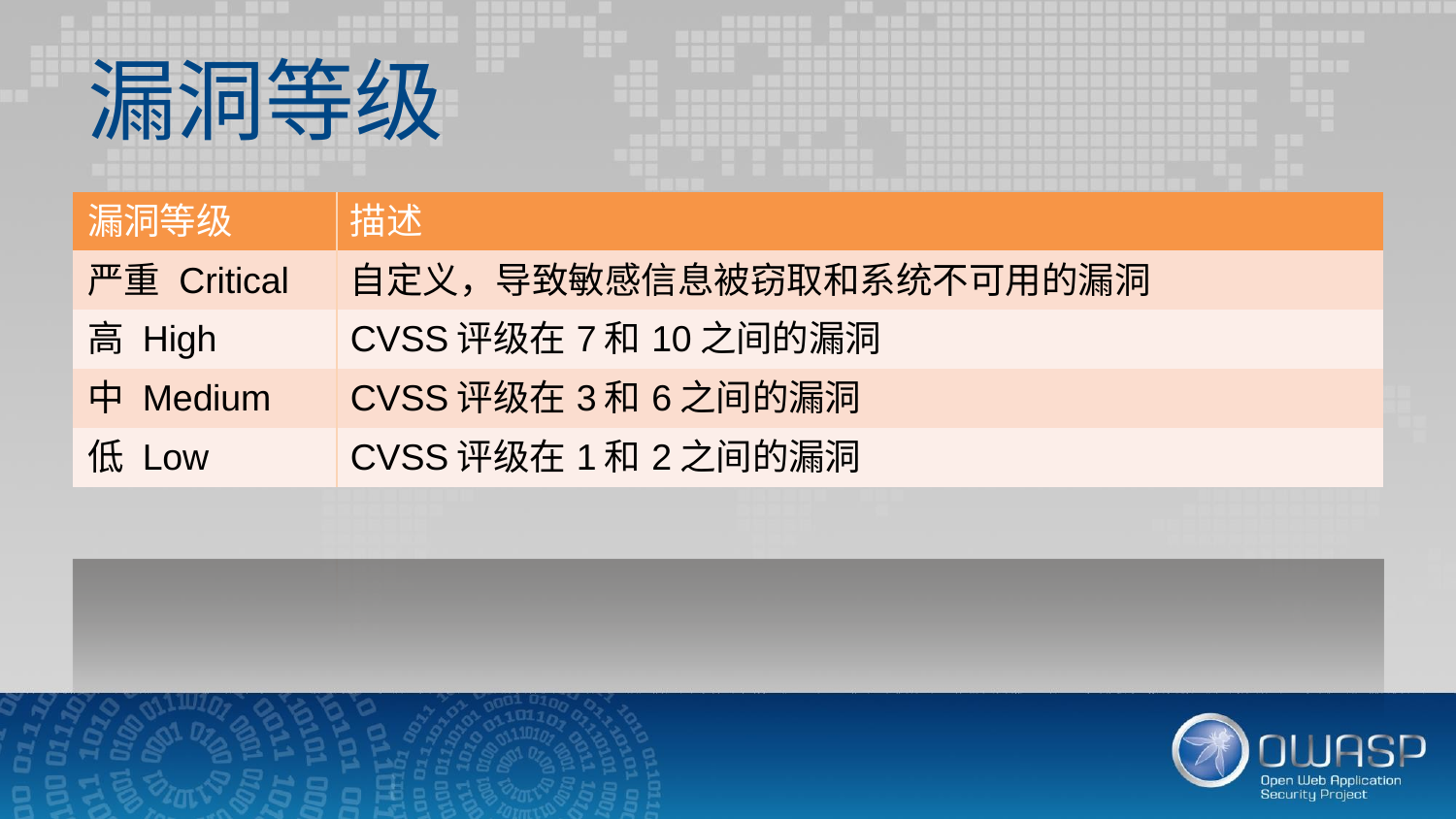

# 漏洞等级
| 漏洞等级 | 描述 |
| --- | --- |
| 严重 Critical | 自定义，导致敏感信息被窃取和系统不可用的漏洞 |
| 高 High | CVSS评级在7和10之间的漏洞 |
| 中 Medium | CVSS评级在3和6之间的漏洞 |
| 低 Low | CVSS评级在1和2之间的漏洞 |